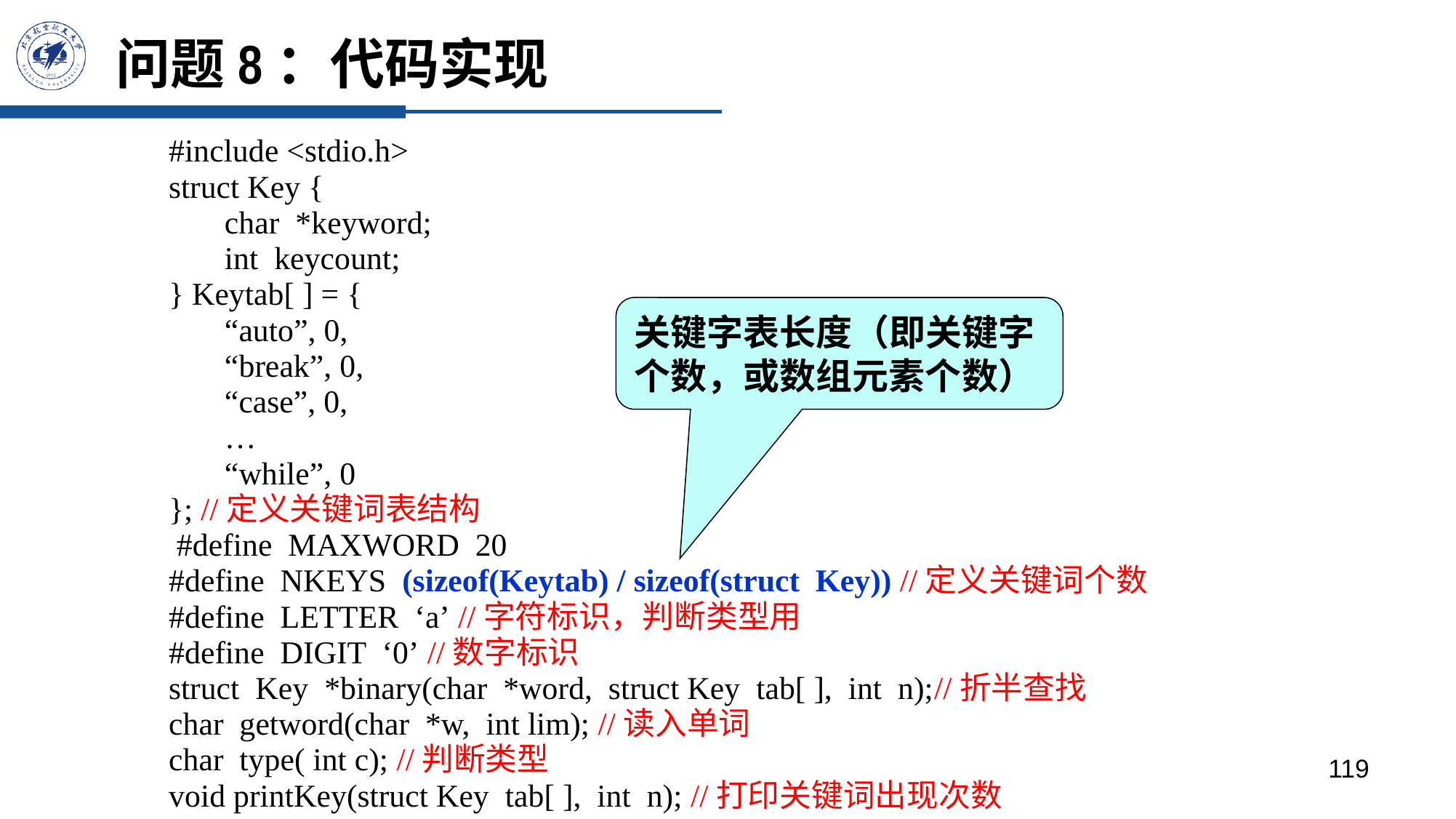

# 问题8：代码实现
#include <stdio.h>
struct Key {
char  *keyword;
int  keycount;
} Keytab[ ] = {
“auto”, 0,
“break”, 0,
“case”, 0,
…
“while”, 0
}; //定义关键词表结构
 #define  MAXWORD  20
#define  NKEYS  (sizeof(Keytab) / sizeof(struct  Key)) //定义关键词个数
#define  LETTER  ‘a’ //字符标识，判断类型用
#define  DIGIT  ‘0’ //数字标识
struct  Key  *binary(char  *word,  struct Key  tab[ ],  int  n);//折半查找
char  getword(char  *w,  int lim); //读入单词
char  type( int c); //判断类型
void printKey(struct Key  tab[ ],  int  n); //打印关键词出现次数
关键字表长度（即关键字个数，或数组元素个数）
119